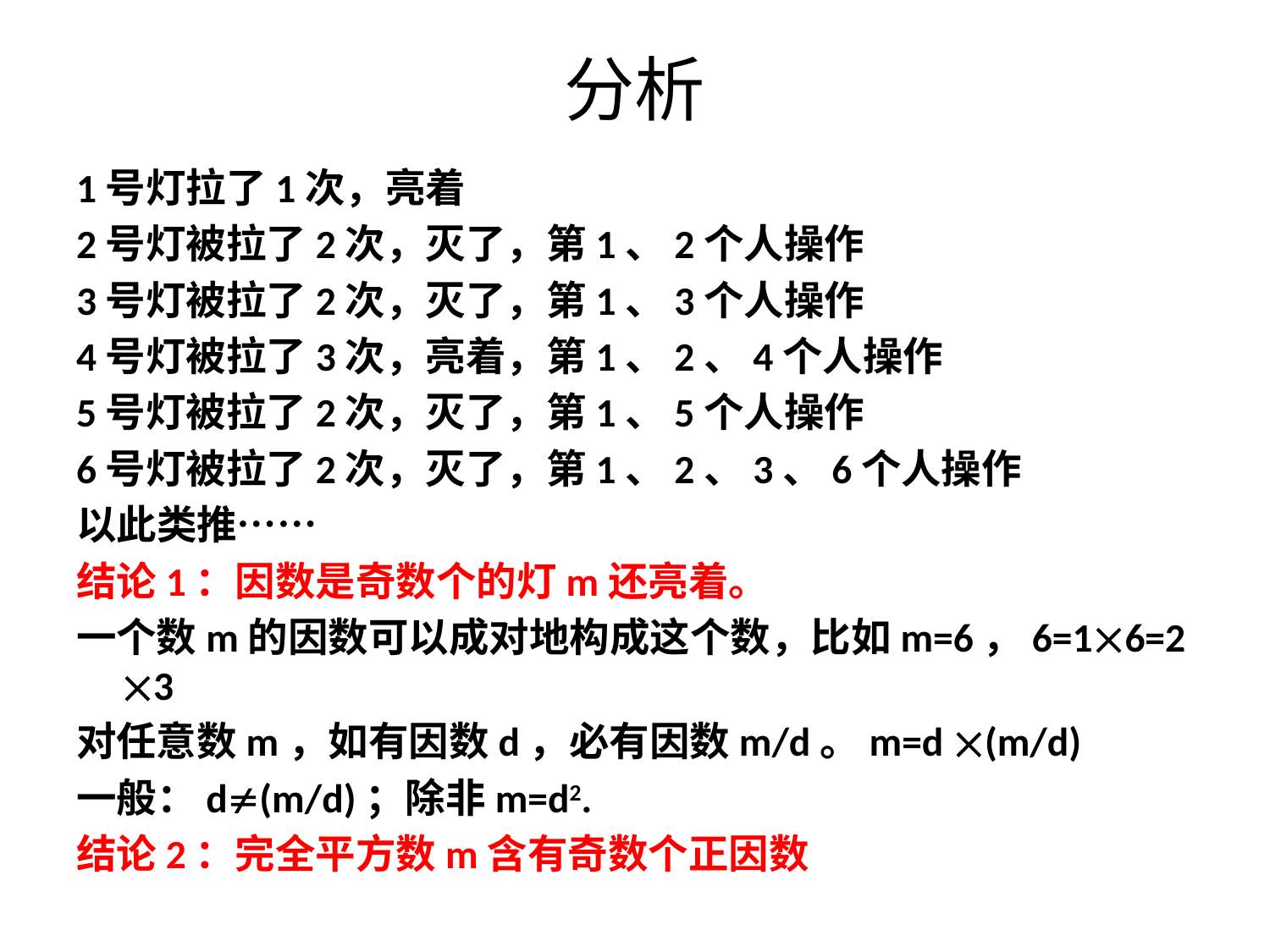

# 分析
1号灯拉了1次，亮着
2号灯被拉了2次，灭了，第1、2个人操作
3号灯被拉了2次，灭了，第1、3个人操作
4号灯被拉了3次，亮着，第1、2、4个人操作
5号灯被拉了2次，灭了，第1、5个人操作
6号灯被拉了2次，灭了，第1、2、3、6个人操作
以此类推……
结论1：因数是奇数个的灯m还亮着。
一个数m的因数可以成对地构成这个数，比如m=6，6=1×6=2 ×3
对任意数m，如有因数d，必有因数m/d。m=d ×(m/d)
一般：d≠(m/d)；除非m=d2.
结论2：完全平方数m含有奇数个正因数